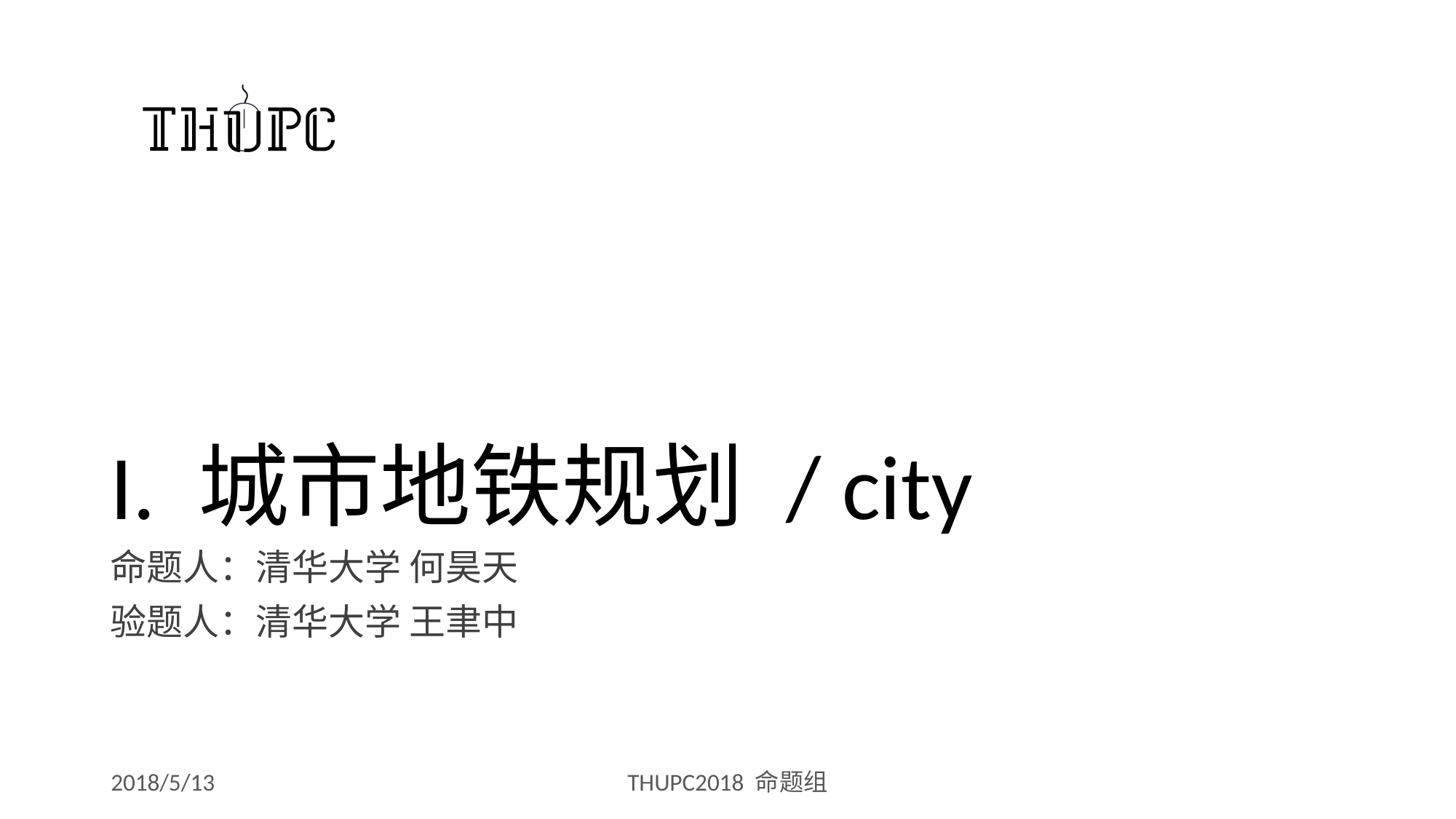

# I. 城市地铁规划 / city
命题人：清华大学 何昊天
验题人：清华大学 王聿中
2018/5/13
THUPC2018 命题组
1